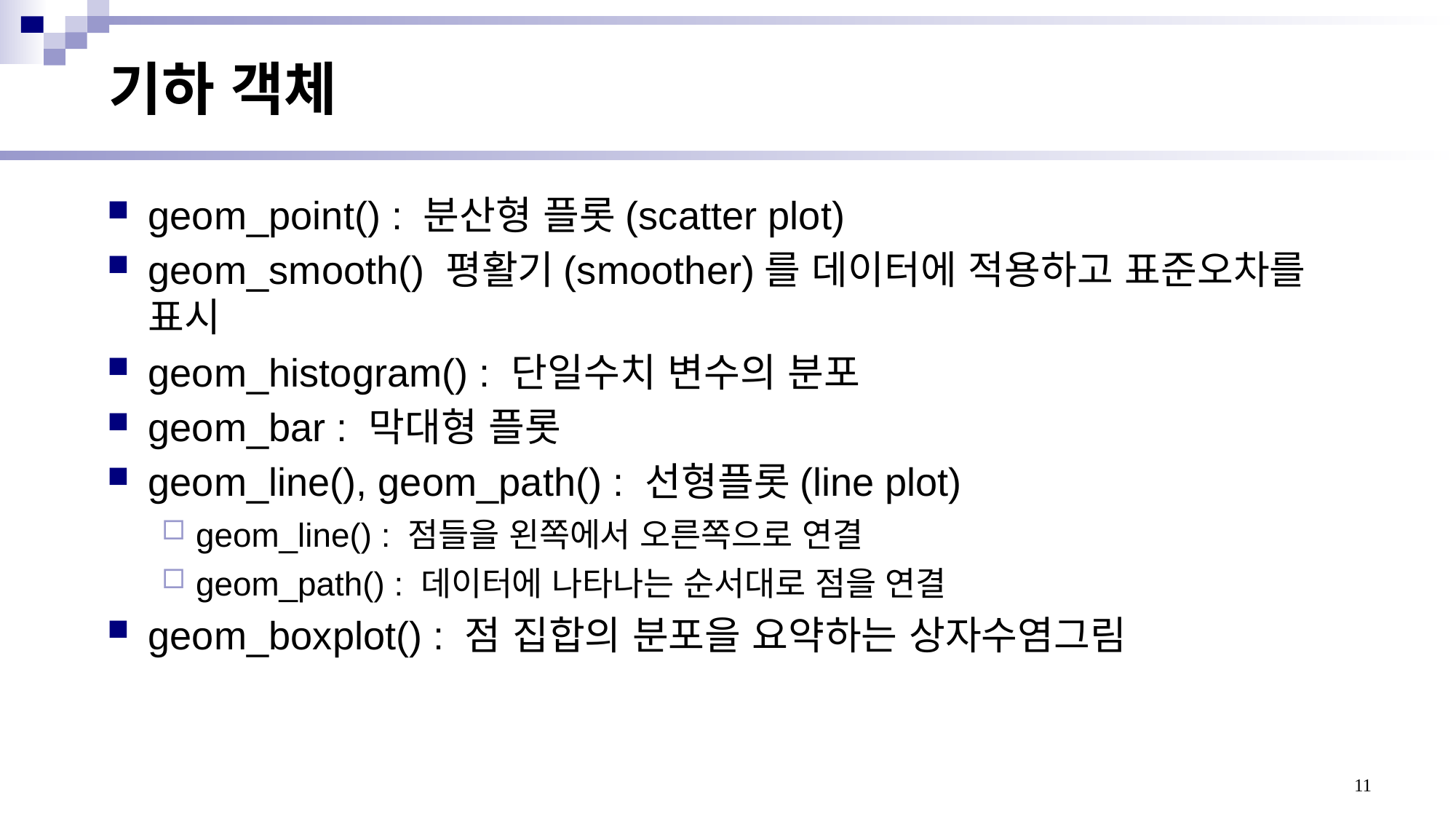

# 기하 객체
geom_point() : 분산형 플롯(scatter plot)
geom_smooth() 평활기(smoother)를 데이터에 적용하고 표준오차를 표시
geom_histogram() : 단일수치 변수의 분포
geom_bar : 막대형 플롯
geom_line(), geom_path() : 선형플롯(line plot)
geom_line() : 점들을 왼쪽에서 오른쪽으로 연결
geom_path() : 데이터에 나타나는 순서대로 점을 연결
geom_boxplot() : 점 집합의 분포을 요약하는 상자수염그림

11